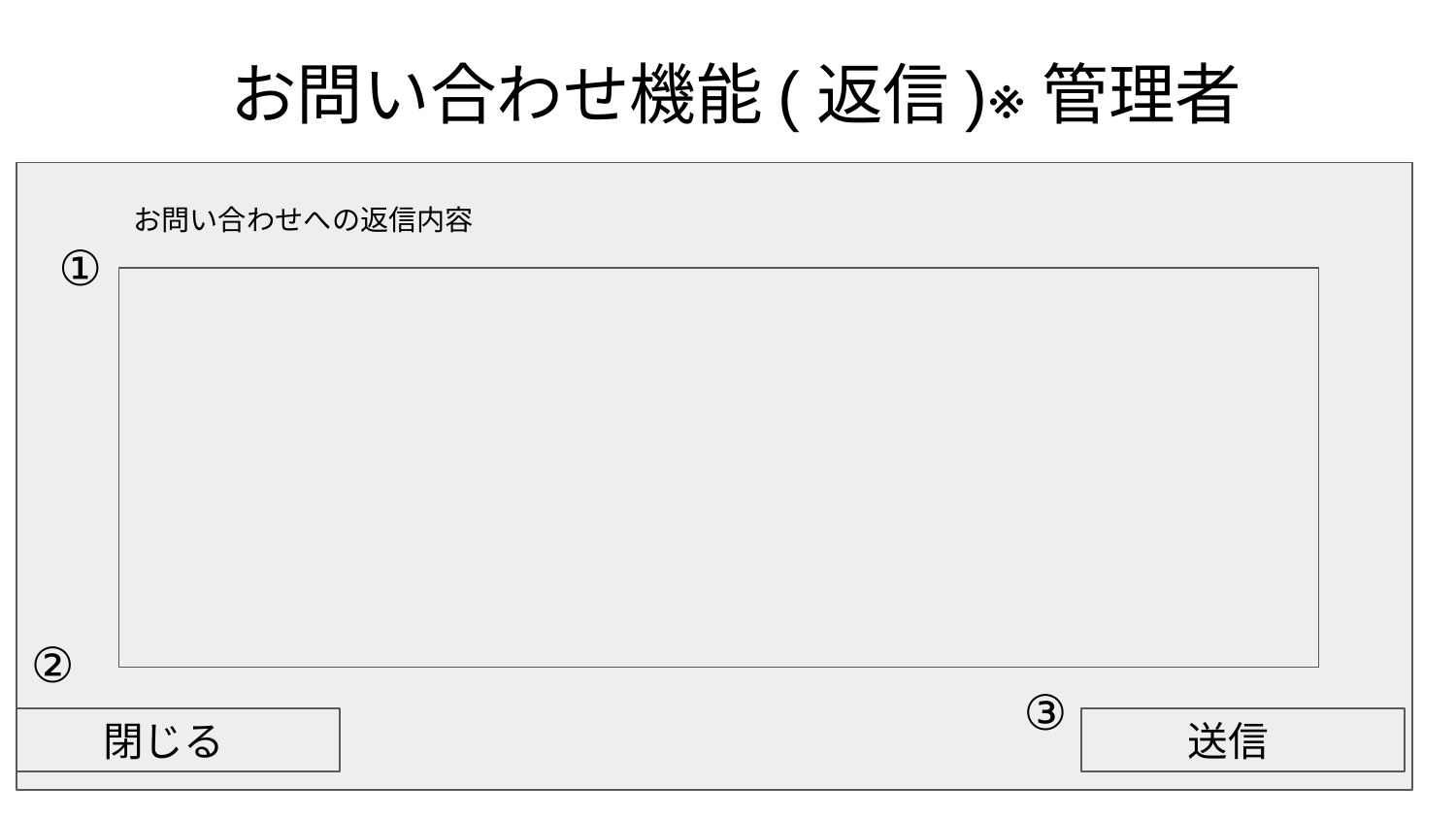

モーダル
# お問い合わせ機能(返信)※管理者

お問い合わせへの返信内容
①

②
③
閉じる
送信